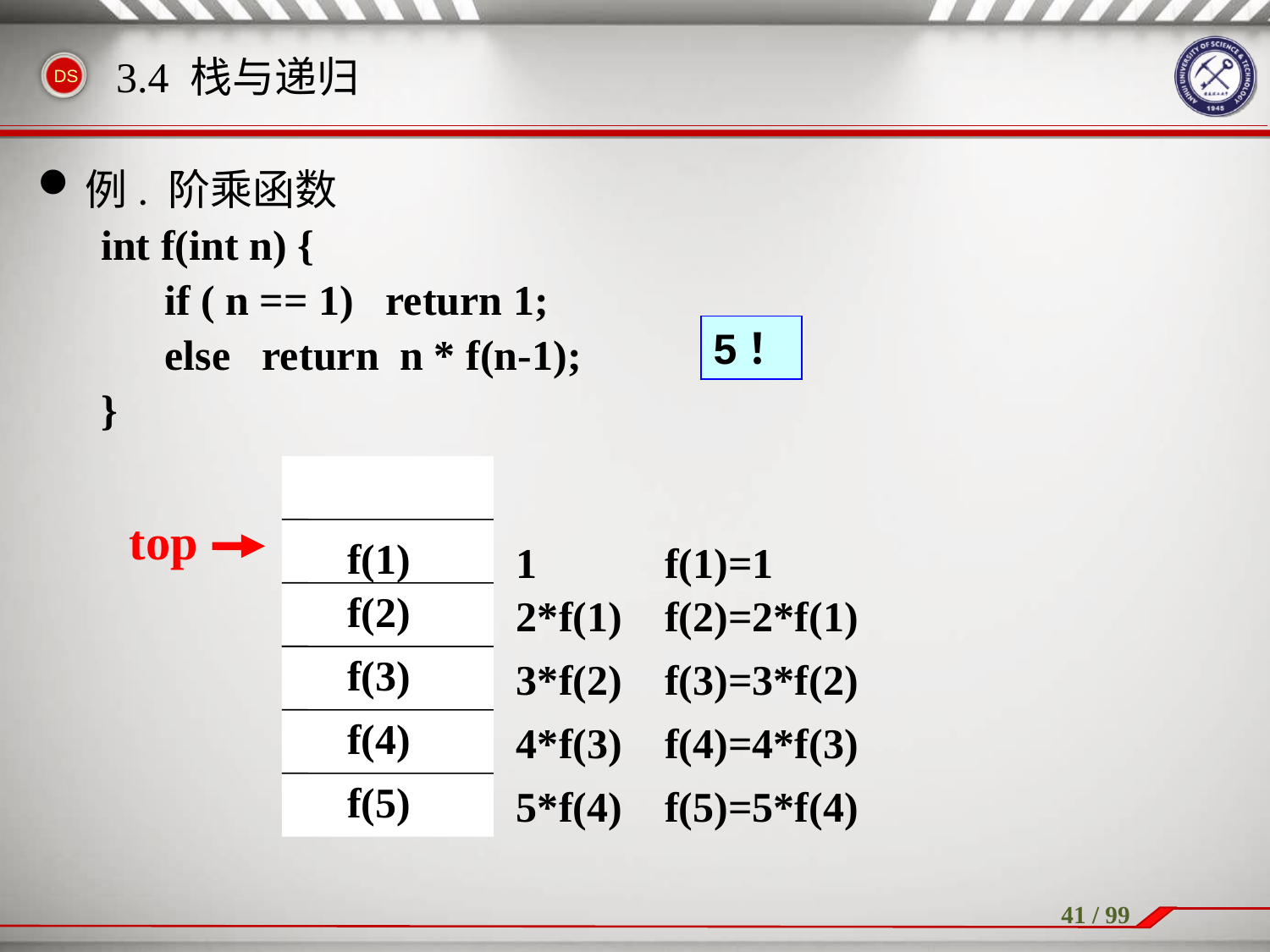

# 3.4 栈与递归
例. 阶乘函数
int f(int n) {
      if ( n == 1)   return 1;
      else   return  n * f(n-1);
}

5！

top

f(1)
1            f(1)=1
f(2)

2*f(1)    f(2)=2*f(1)
f(3)

3*f(2)    f(3)=3*f(2)
f(4)

4*f(3)    f(4)=4*f(3)
f(5)

5*f(4)    f(5)=5*f(4)